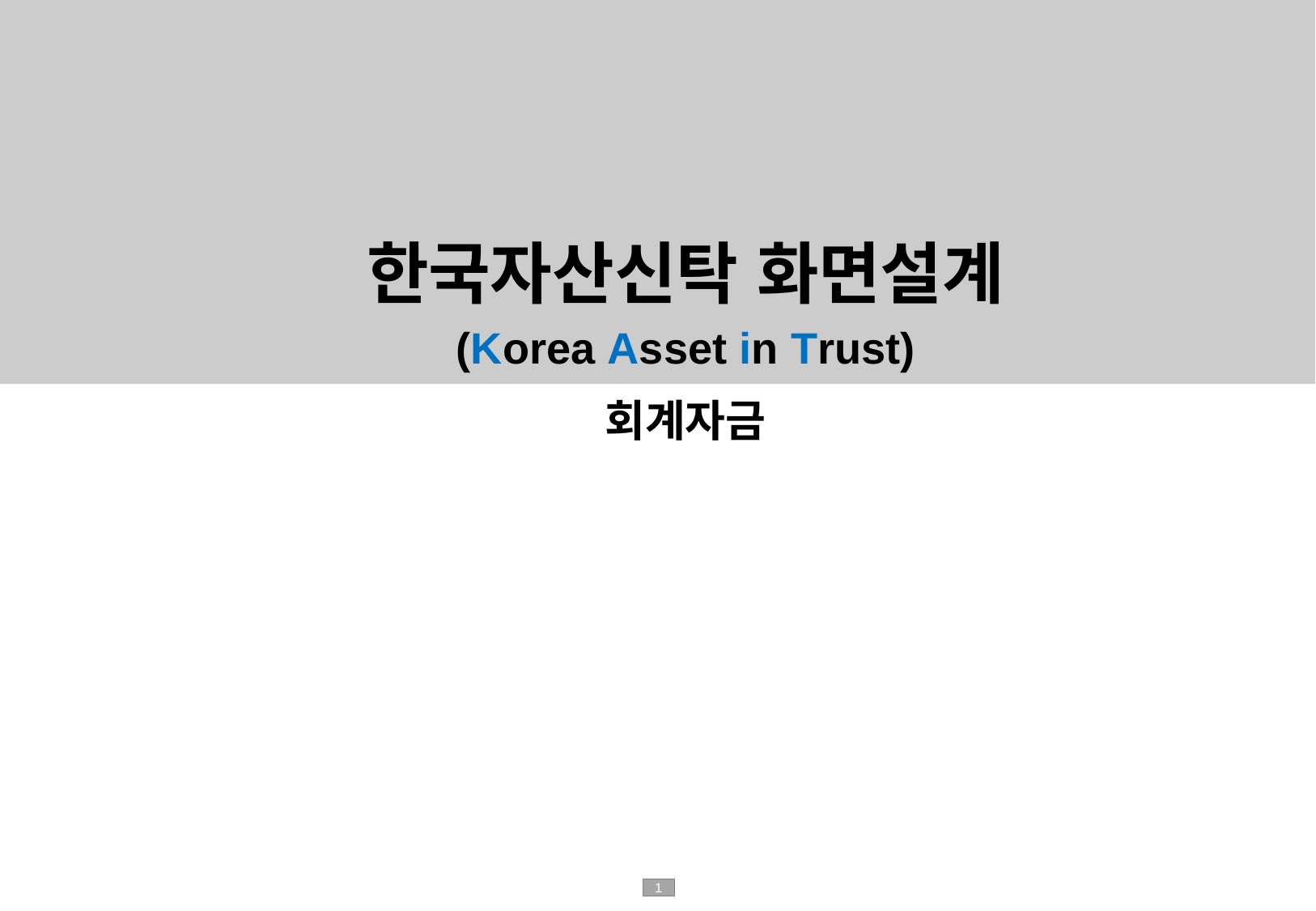

한국자산신탁 화면설계
(Korea Asset in Trust)
회계자금